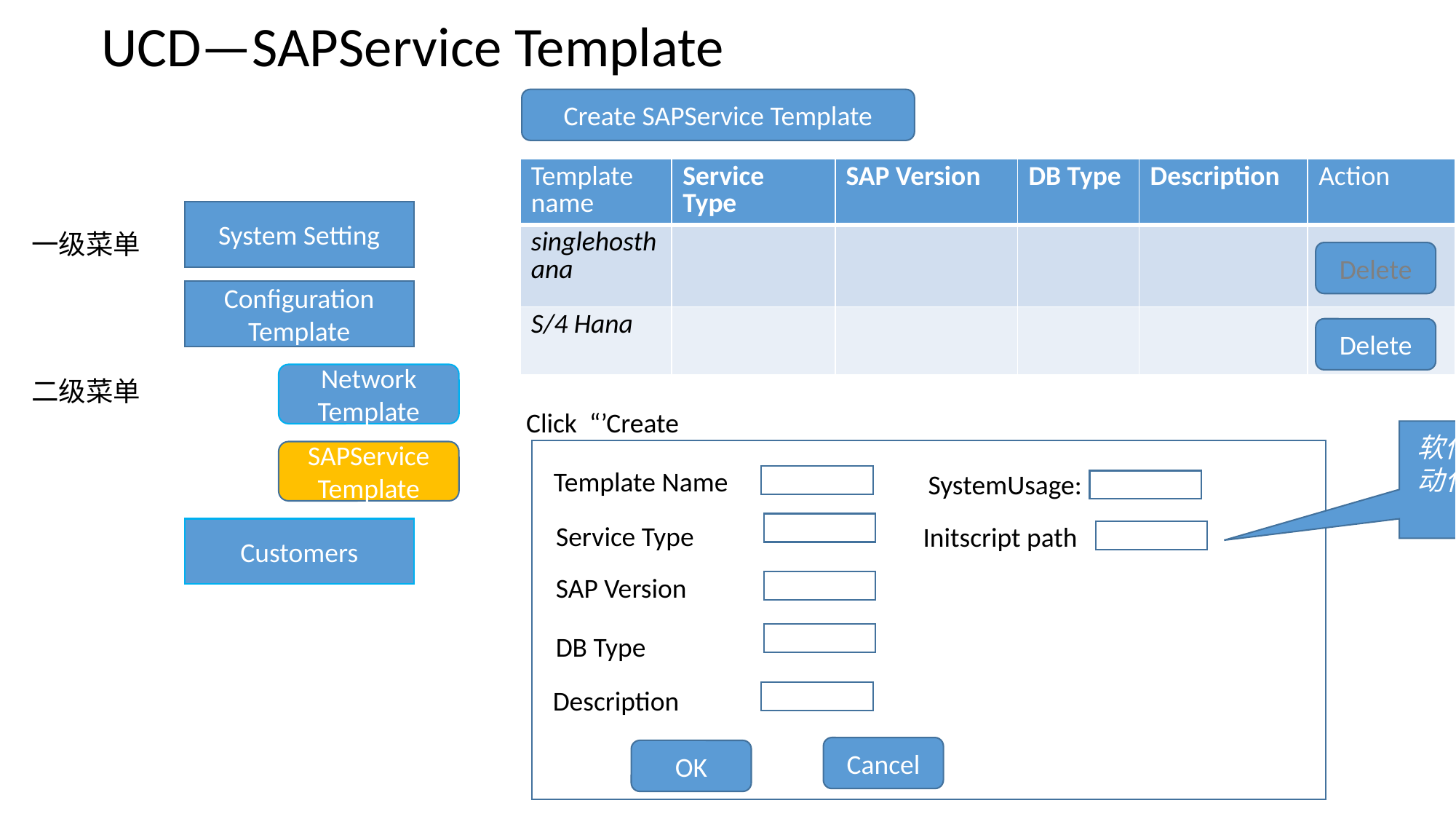

# UCD—SAPService Template
Create SAPService Template
| Template name | Service Type | SAP Version | DB Type | Description | Action |
| --- | --- | --- | --- | --- | --- |
| singlehosthana |  |  |  |  |  |
| S/4 Hana |  |  |  |  |  |
系统默认模板不可删除和修改
System Setting
一级菜单
Edit
Delete
Configuration Template
Edit
Delete
Network Template
二级菜单
Click  “’Create
软件版本以及自动化部署脚本存放地址

SAPService Template
Template Name
SystemUsage:

Service Type

Initscript path
Customers

SAP Version

DB Type

Description

Cancel
OK